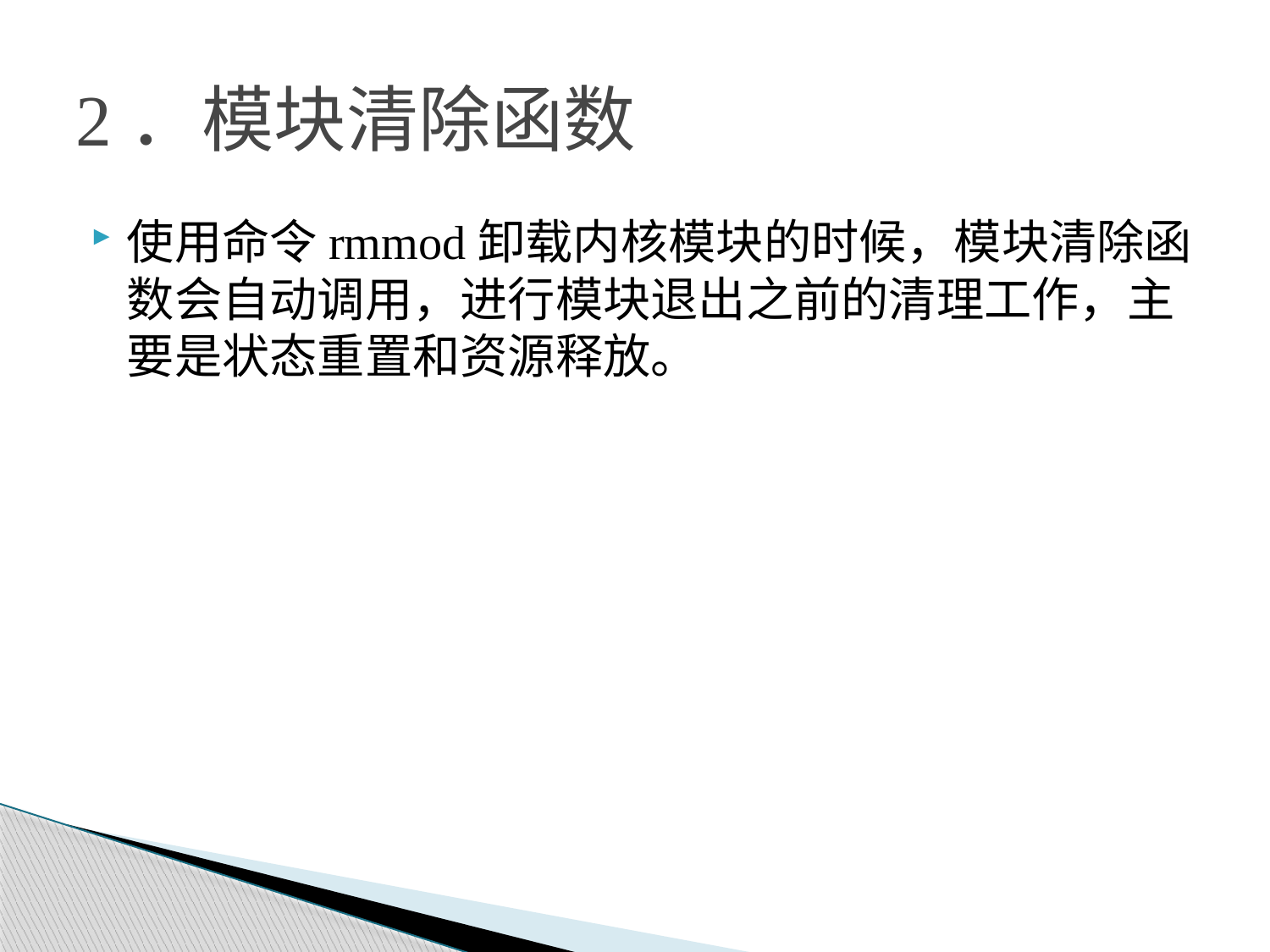

# 2．模块清除函数
使用命令rmmod卸载内核模块的时候，模块清除函数会自动调用，进行模块退出之前的清理工作，主要是状态重置和资源释放。